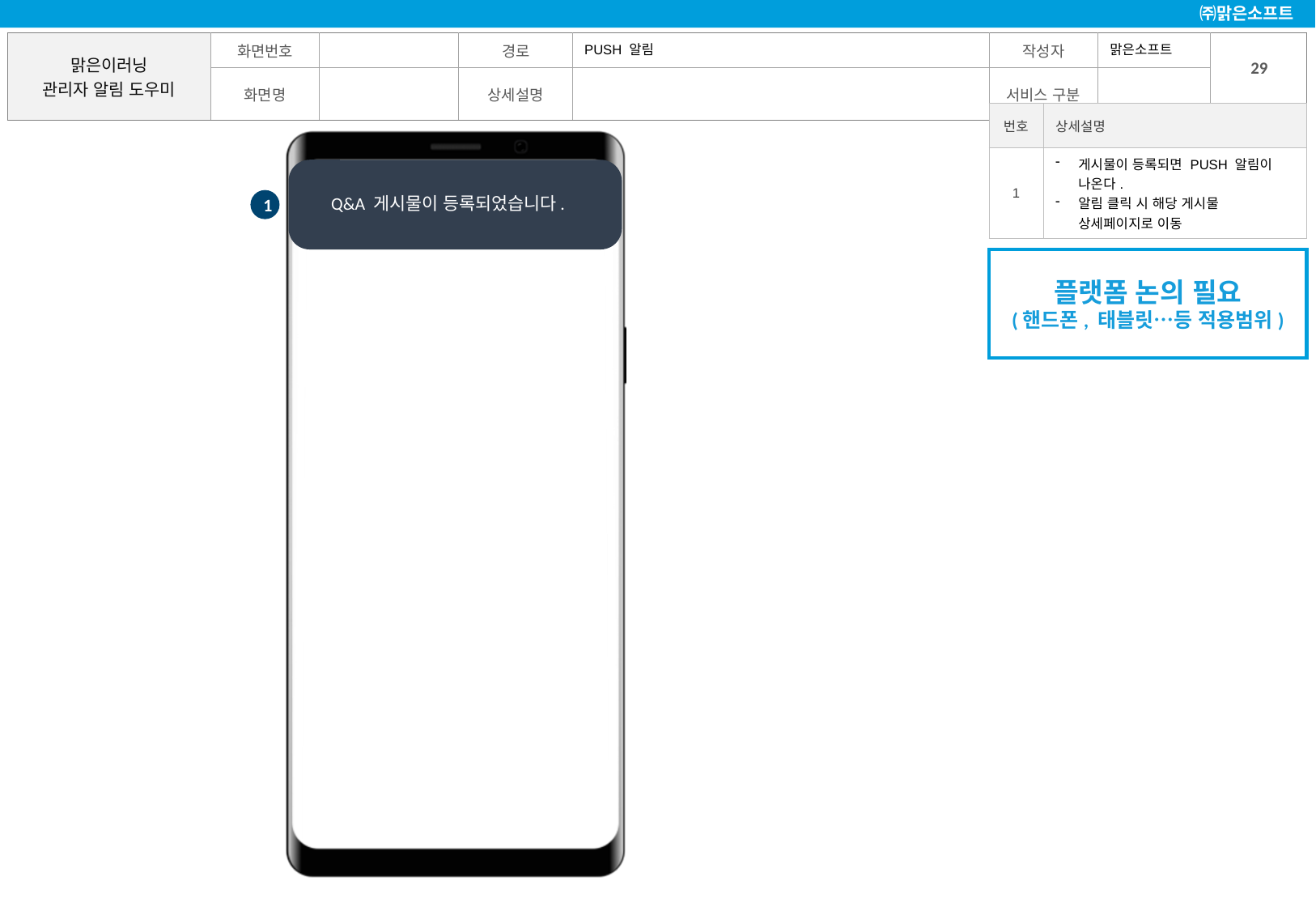

맑은소프트
PUSH 알림

| 번호 | 상세설명 |
| --- | --- |
| 1 | 게시물이 등록되면 PUSH 알림이 나온다. 알림 클릭 시 해당 게시물 상세페이지로 이동 |

Q&A 게시물이 등록되었습니다.
1
플랫폼 논의 필요
(핸드폰, 태블릿…등 적용범위)